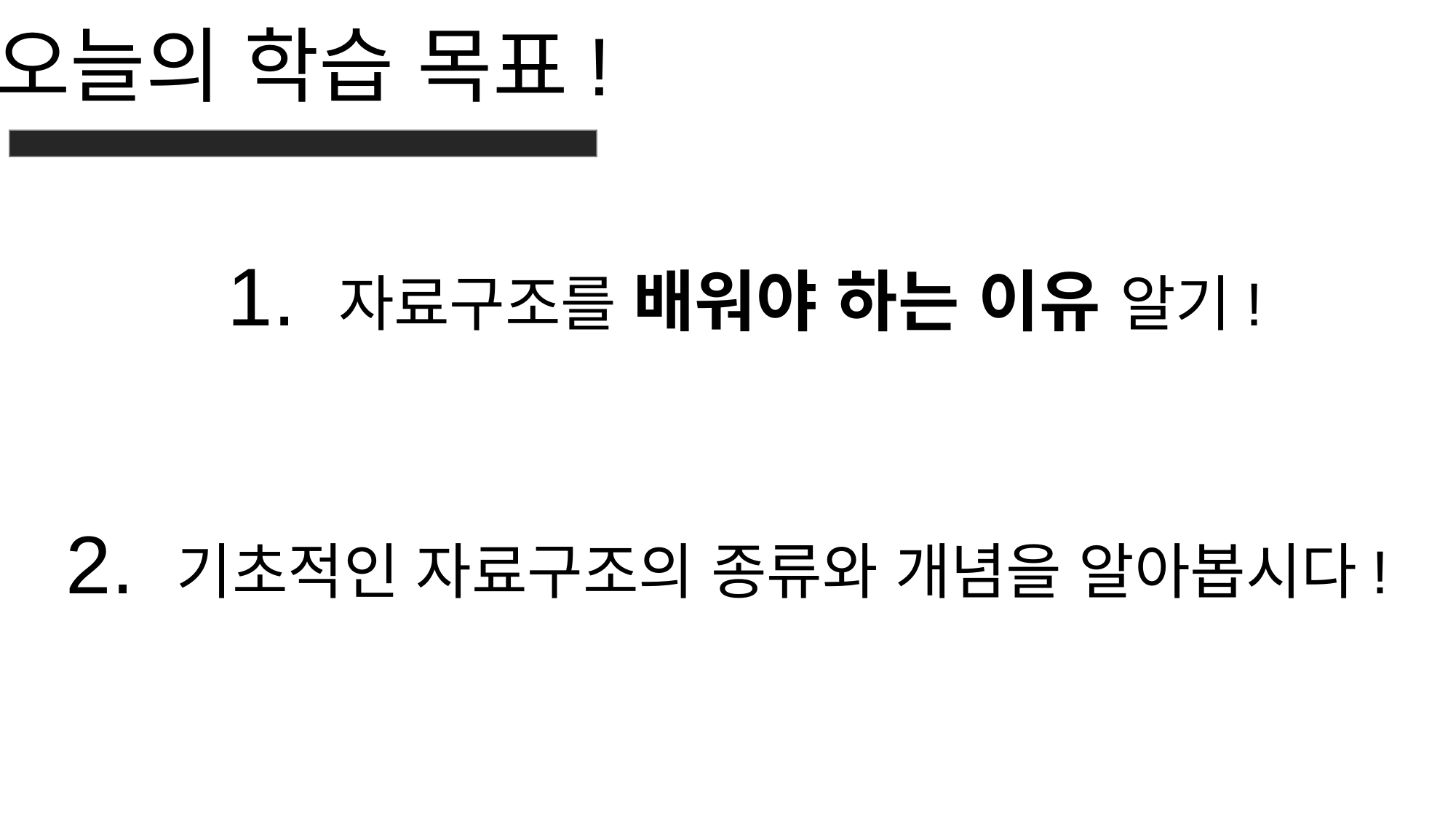

오늘의 학습 목표!

1. 자료구조를 배워야 하는 이유 알기!
2. 기초적인 자료구조의 종류와 개념을 알아봅시다!